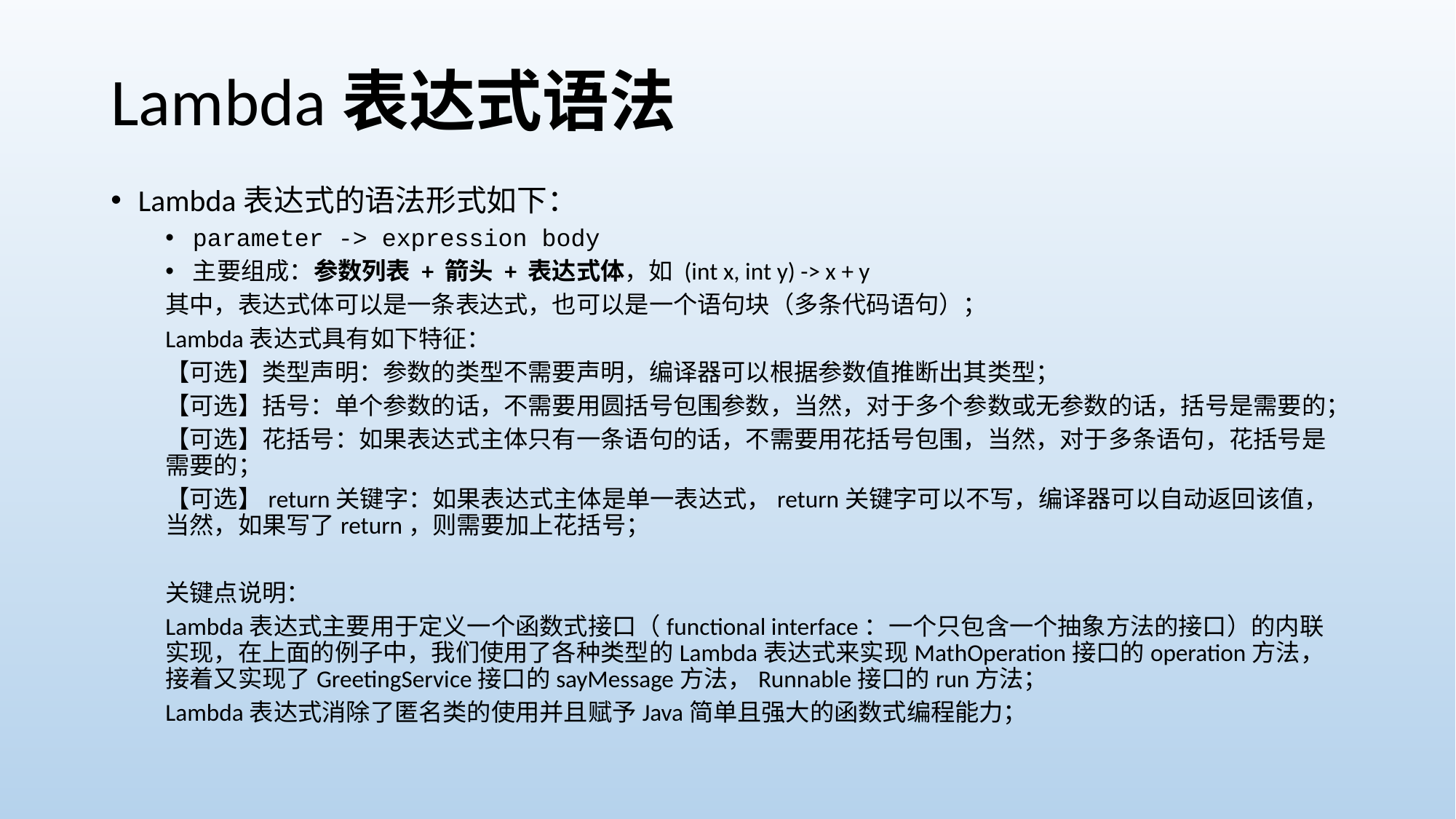

# Lambda表达式语法
Lambda表达式的语法形式如下：
parameter -> expression body
主要组成：参数列表 + 箭头 + 表达式体，如 (int x, int y) -> x + y
其中，表达式体可以是一条表达式，也可以是一个语句块（多条代码语句）；
Lambda表达式具有如下特征：
【可选】类型声明：参数的类型不需要声明，编译器可以根据参数值推断出其类型；
【可选】括号：单个参数的话，不需要用圆括号包围参数，当然，对于多个参数或无参数的话，括号是需要的；
【可选】花括号：如果表达式主体只有一条语句的话，不需要用花括号包围，当然，对于多条语句，花括号是需要的；
【可选】return关键字：如果表达式主体是单一表达式，return关键字可以不写，编译器可以自动返回该值，当然，如果写了return，则需要加上花括号；

关键点说明：
Lambda表达式主要用于定义一个函数式接口（functional interface：一个只包含一个抽象方法的接口）的内联实现，在上面的例子中，我们使用了各种类型的Lambda表达式来实现MathOperation接口的operation方法，接着又实现了GreetingService接口的sayMessage方法，Runnable接口的run方法；
Lambda表达式消除了匿名类的使用并且赋予Java简单且强大的函数式编程能力；